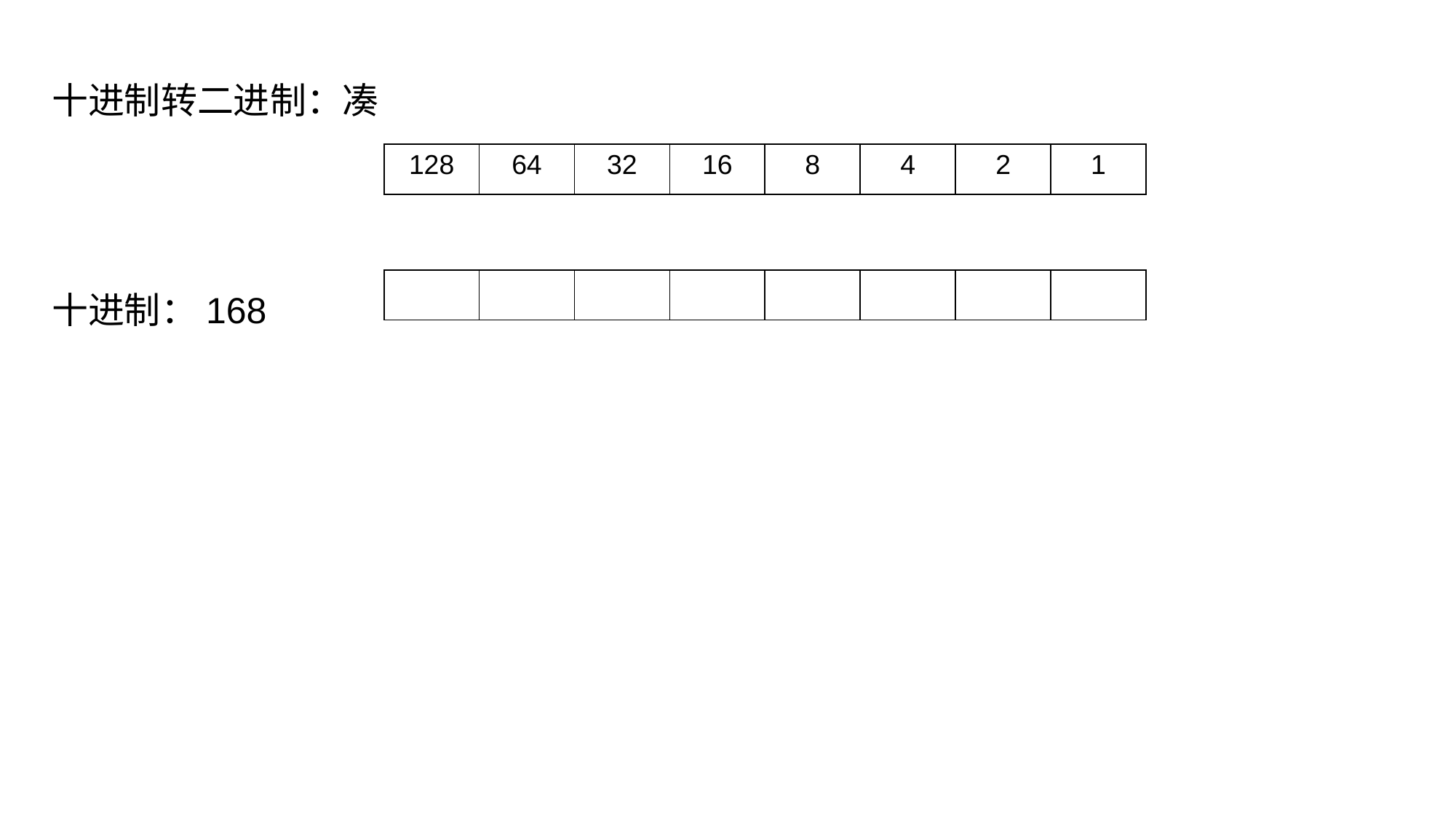

十进制转二进制：凑
| 128 | 64 | 32 | 16 | 8 | 4 | 2 | 1 |
| --- | --- | --- | --- | --- | --- | --- | --- |
十进制：168
|  |  |  |  |  |  |  |  |
| --- | --- | --- | --- | --- | --- | --- | --- |